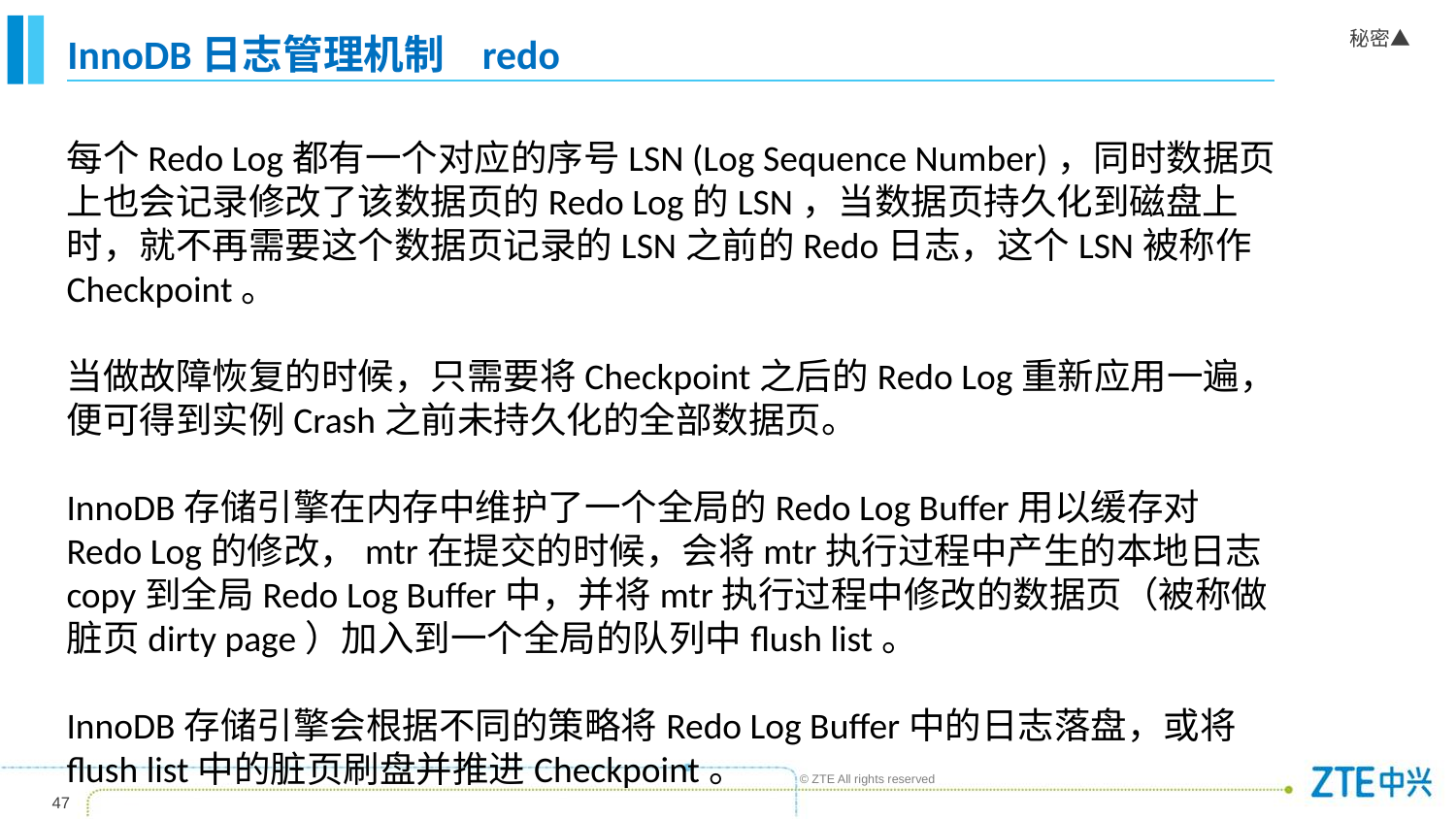

# InnoDB日志管理机制   redo
每个Redo Log都有一个对应的序号LSN (Log Sequence Number)，同时数据页上也会记录修改了该数据页的Redo Log的LSN，当数据页持久化到磁盘上时，就不再需要这个数据页记录的LSN之前的Redo日志，这个LSN被称作Checkpoint。

当做故障恢复的时候，只需要将Checkpoint之后的Redo Log重新应用一遍，便可得到实例Crash之前未持久化的全部数据页。

InnoDB存储引擎在内存中维护了一个全局的Redo Log Buffer用以缓存对Redo Log的修改，mtr在提交的时候，会将mtr执行过程中产生的本地日志copy到全局Redo Log Buffer中，并将mtr执行过程中修改的数据页（被称做脏页dirty page）加入到一个全局的队列中flush list。

InnoDB存储引擎会根据不同的策略将Redo Log Buffer中的日志落盘，或将flush list中的脏页刷盘并推进Checkpoint。